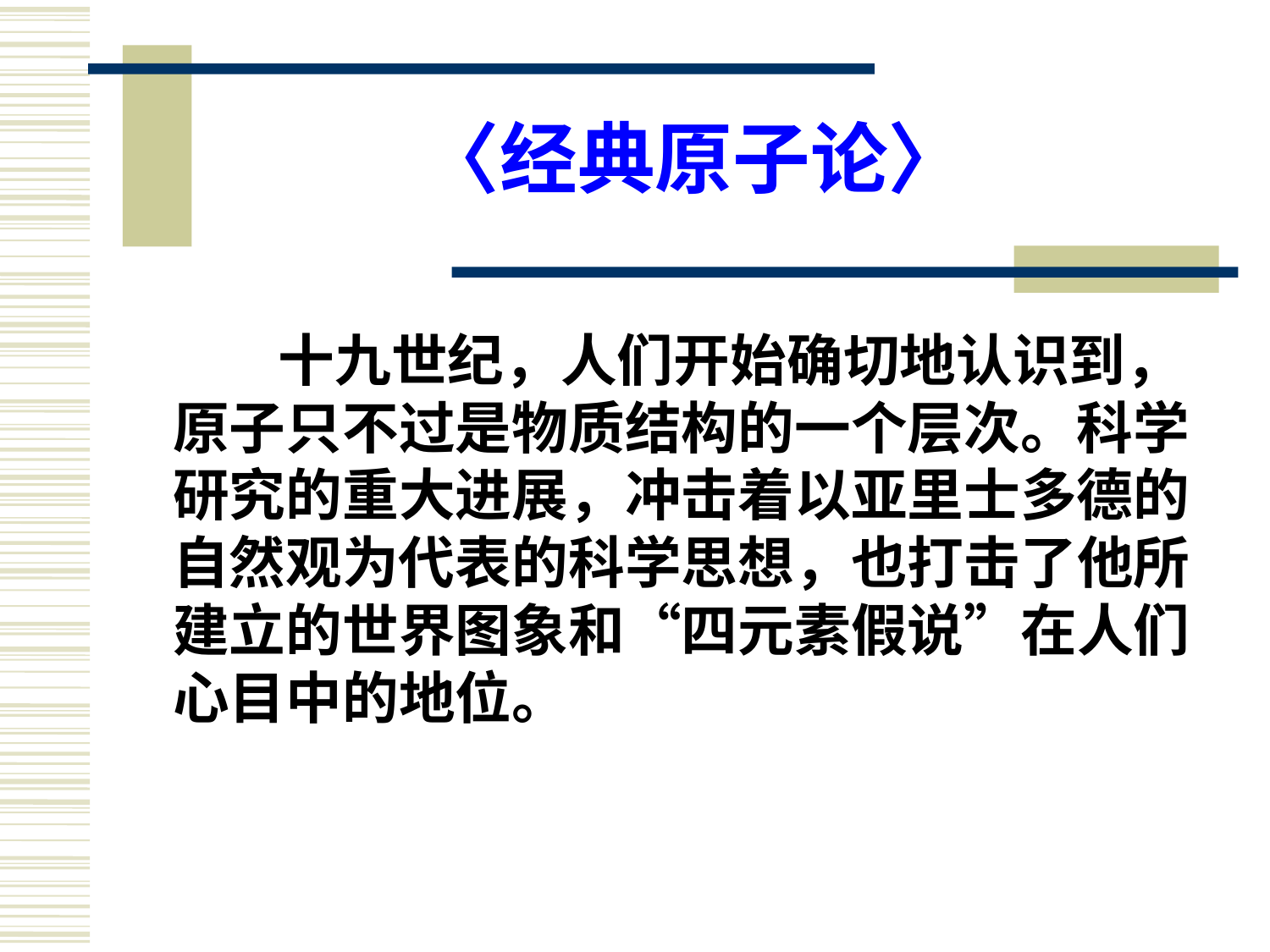

# 〈经典原子论〉
               十九世纪，人们开始确切地认识到，原子只不过是物质结构的一个层次。科学研究的重大进展，冲击着以亚里士多德的自然观为代表的科学思想，也打击了他所建立的世界图象和“四元素假说”在人们心目中的地位。